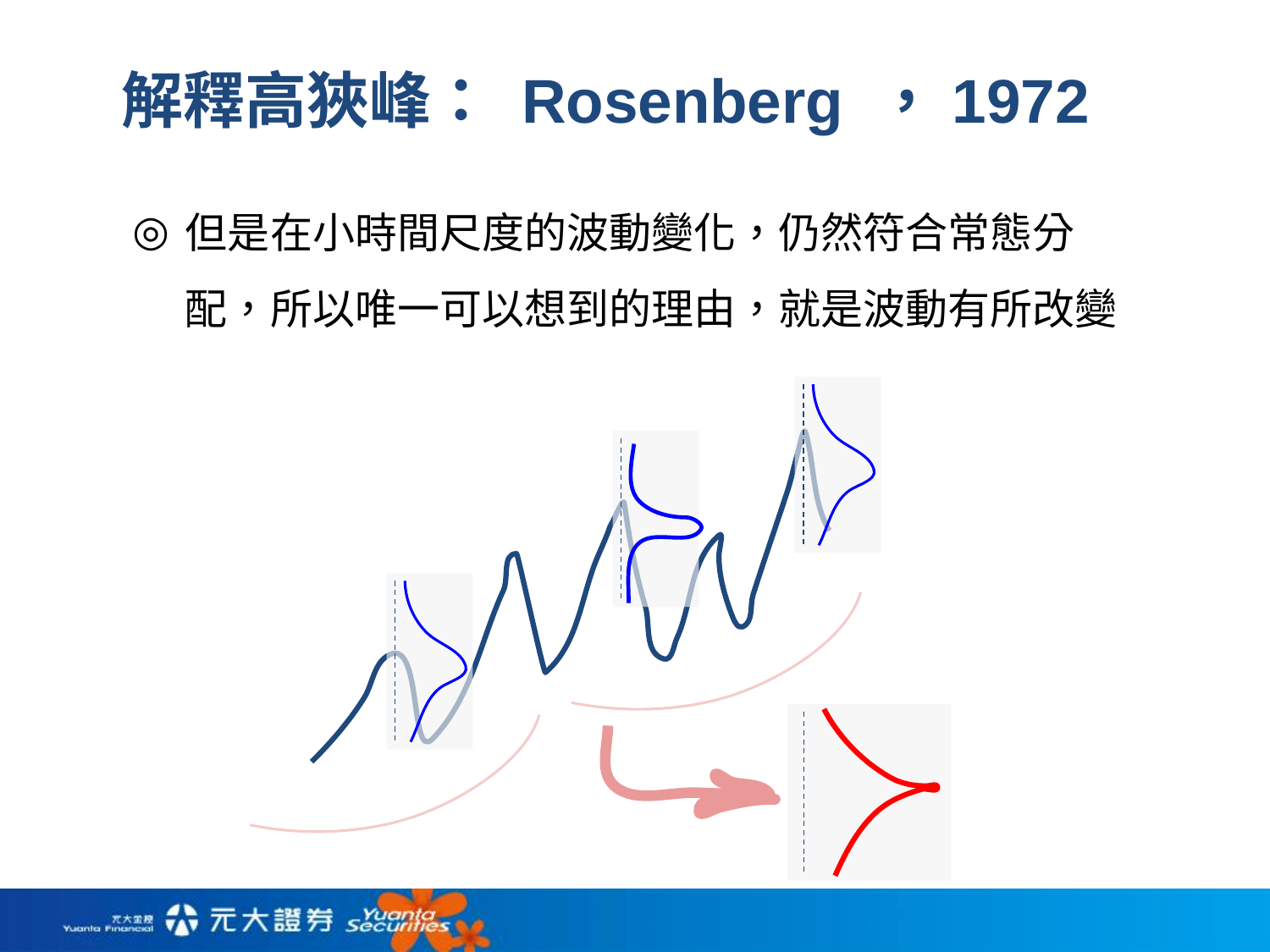

# 解釋高狹峰： Rosenberg ，1972
但是在小時間尺度的波動變化，仍然符合常態分配，所以唯一可以想到的理由，就是波動有所改變